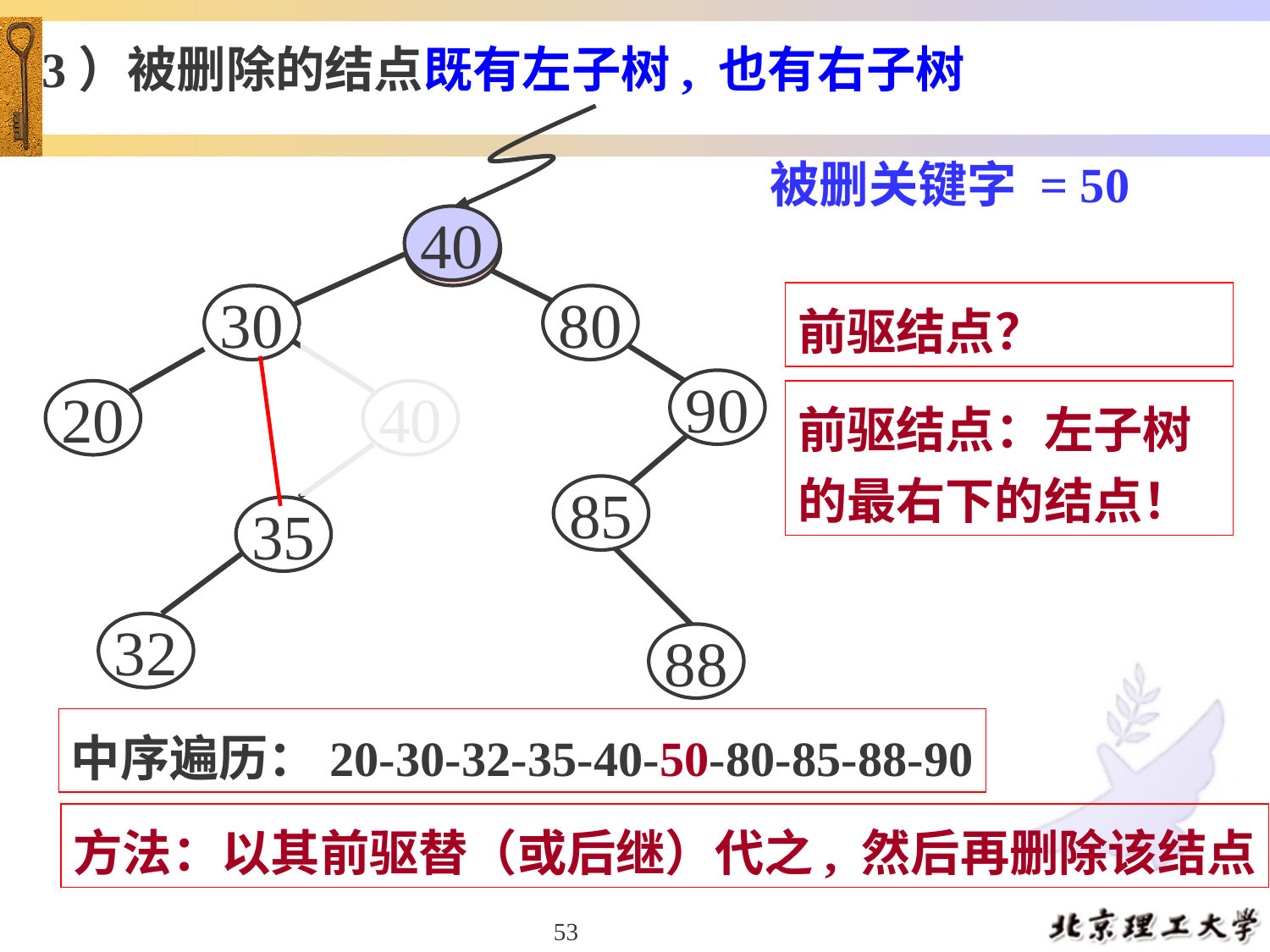

3）被删除的结点既有左子树, 也有右子树

被删关键字 = 50
40
50

前驱结点？
30
80

90
20
40
前驱结点：左子树的最右下的结点！

85
35

32
88
中序遍历：20-30-32-35-40-50-80-85-88-90
方法：以其前驱替（或后继）代之, 然后再删除该结点
53